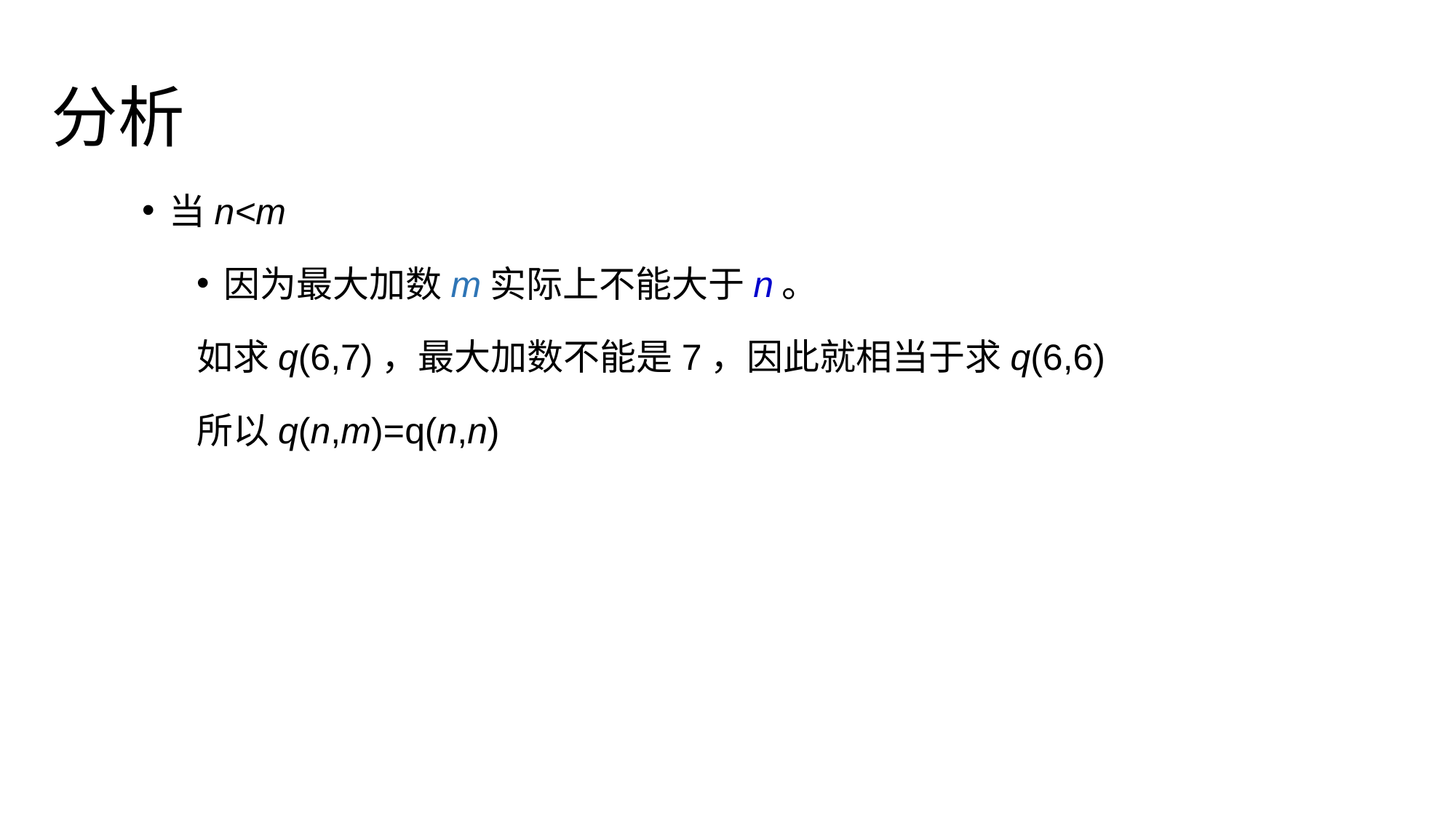

# 分析
当n<m
因为最大加数m实际上不能大于n。
如求q(6,7)，最大加数不能是7，因此就相当于求q(6,6)
所以q(n,m)=q(n,n)